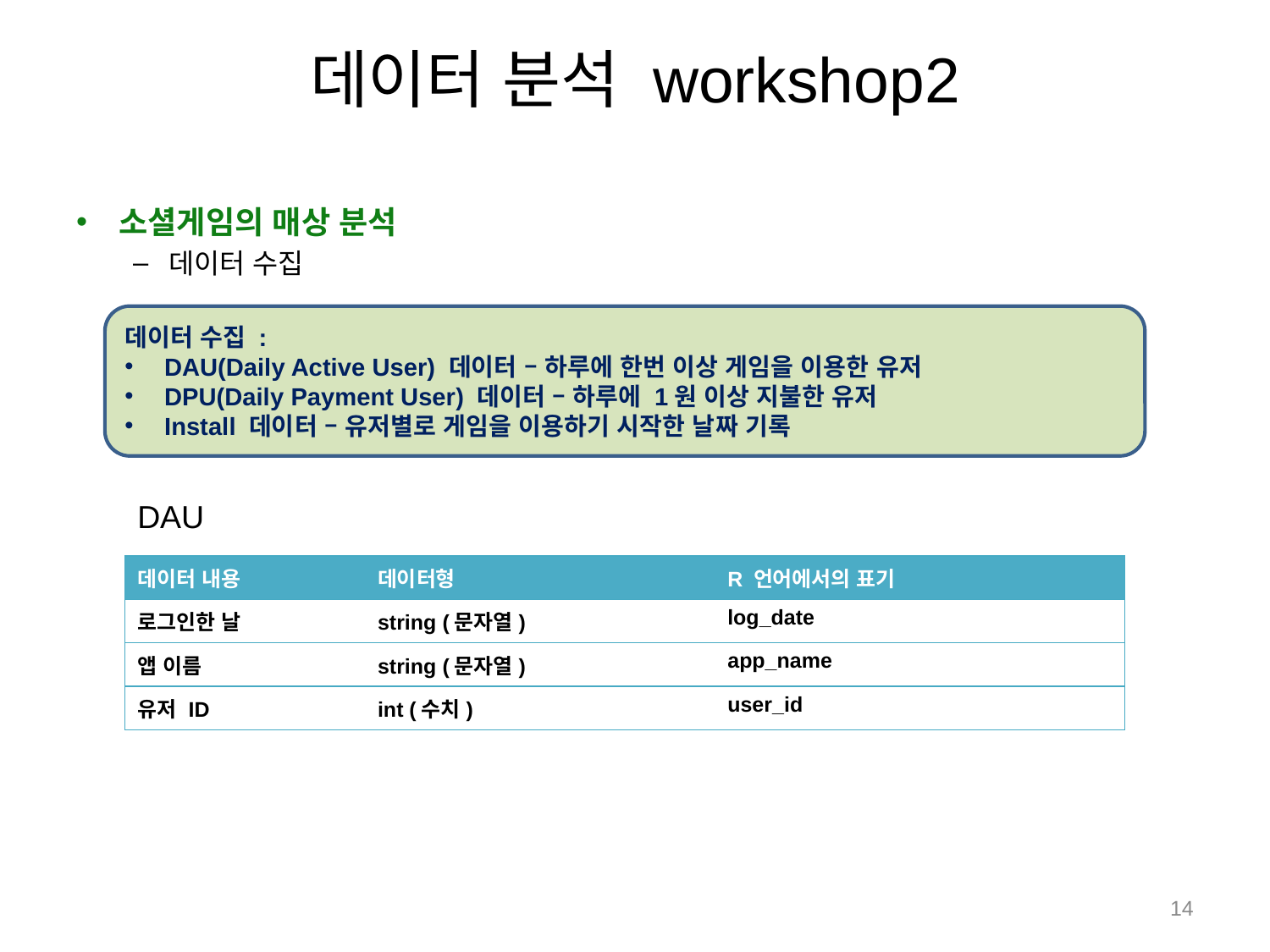

# 데이터 분석 workshop2
소셜게임의 매상 분석
데이터 수집
데이터 수집 :
DAU(Daily Active User) 데이터 – 하루에 한번 이상 게임을 이용한 유저
DPU(Daily Payment User) 데이터 – 하루에 1원 이상 지불한 유저
Install 데이터 – 유저별로 게임을 이용하기 시작한 날짜 기록
DAU
| 데이터 내용 | 데이터형 | R 언어에서의 표기 |
| --- | --- | --- |
| 로그인한 날 | string (문자열) | log\_date |
| 앱 이름 | string (문자열) | app\_name |
| 유저 ID | int (수치) | user\_id |
14